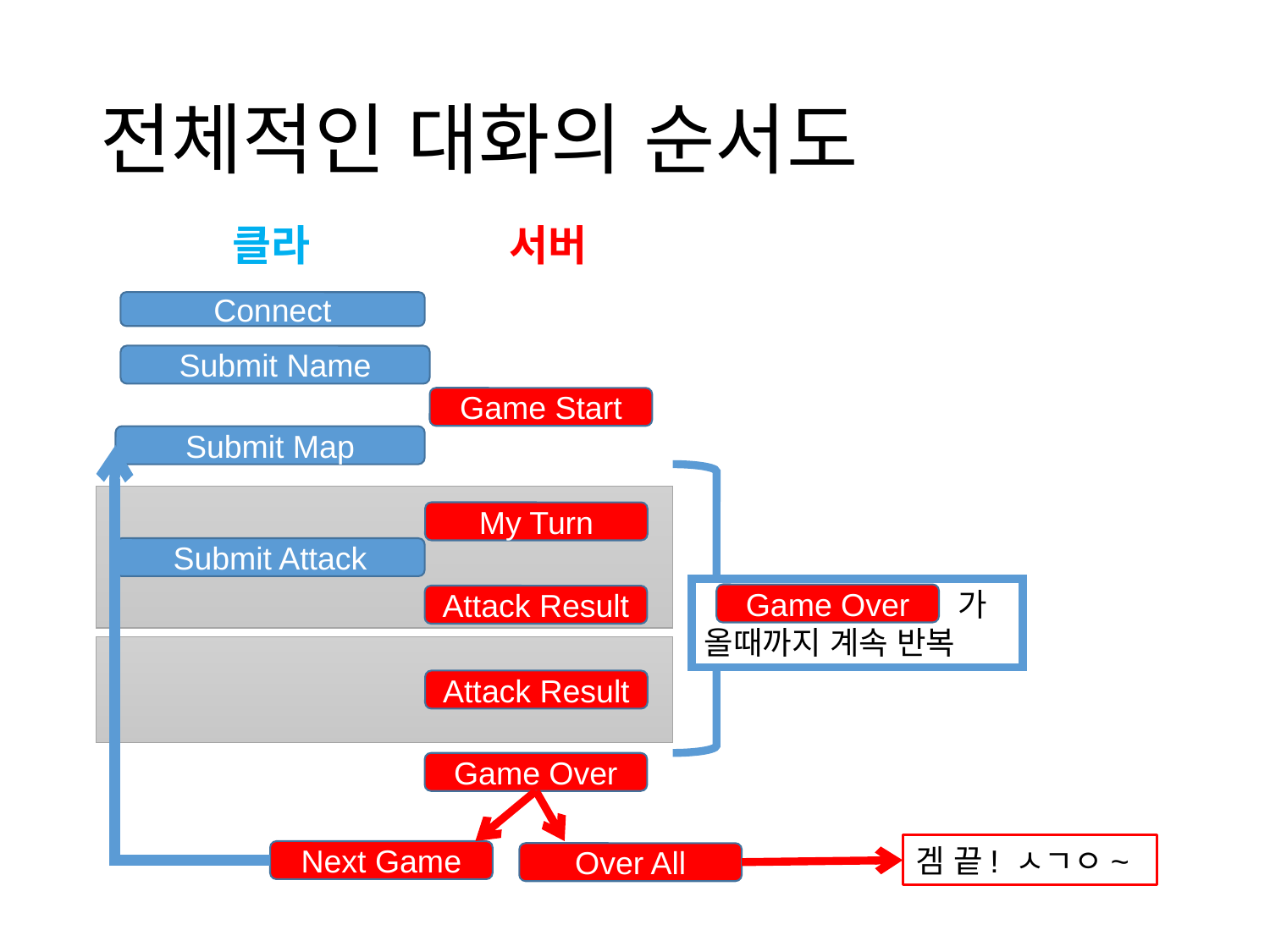

# 전체적인 대화의 순서도
클라
서버
Connect
Submit Name
Game Start
Submit Map

My Turn
Submit Attack
		가
올때까지 계속 반복
Game Over
Attack Result

Attack Result
Game Over
겜 끝! ㅅㄱㅇ~
Next Game
Over All